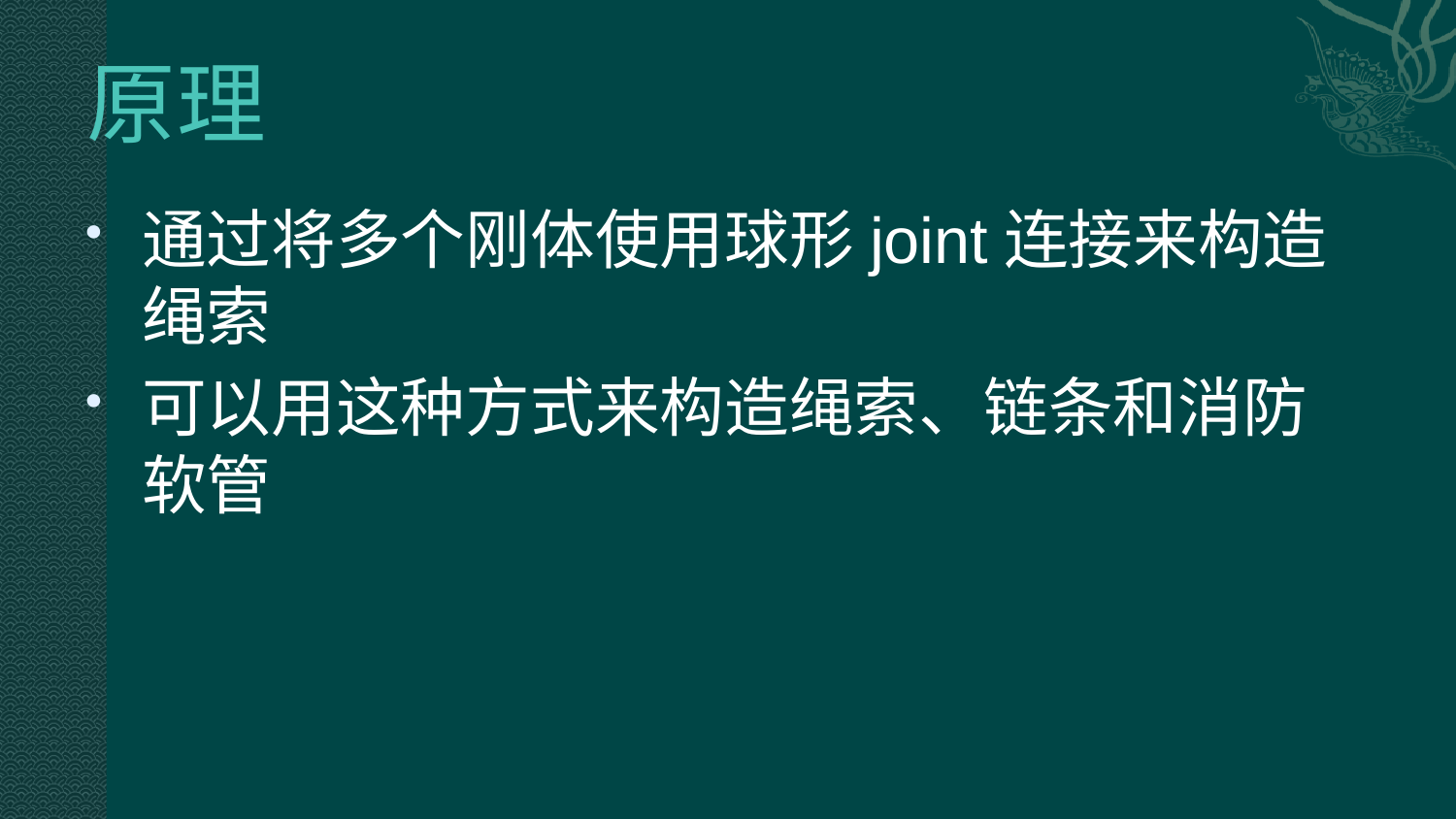

# 原理
通过将多个刚体使用球形joint连接来构造绳索
可以用这种方式来构造绳索、链条和消防软管